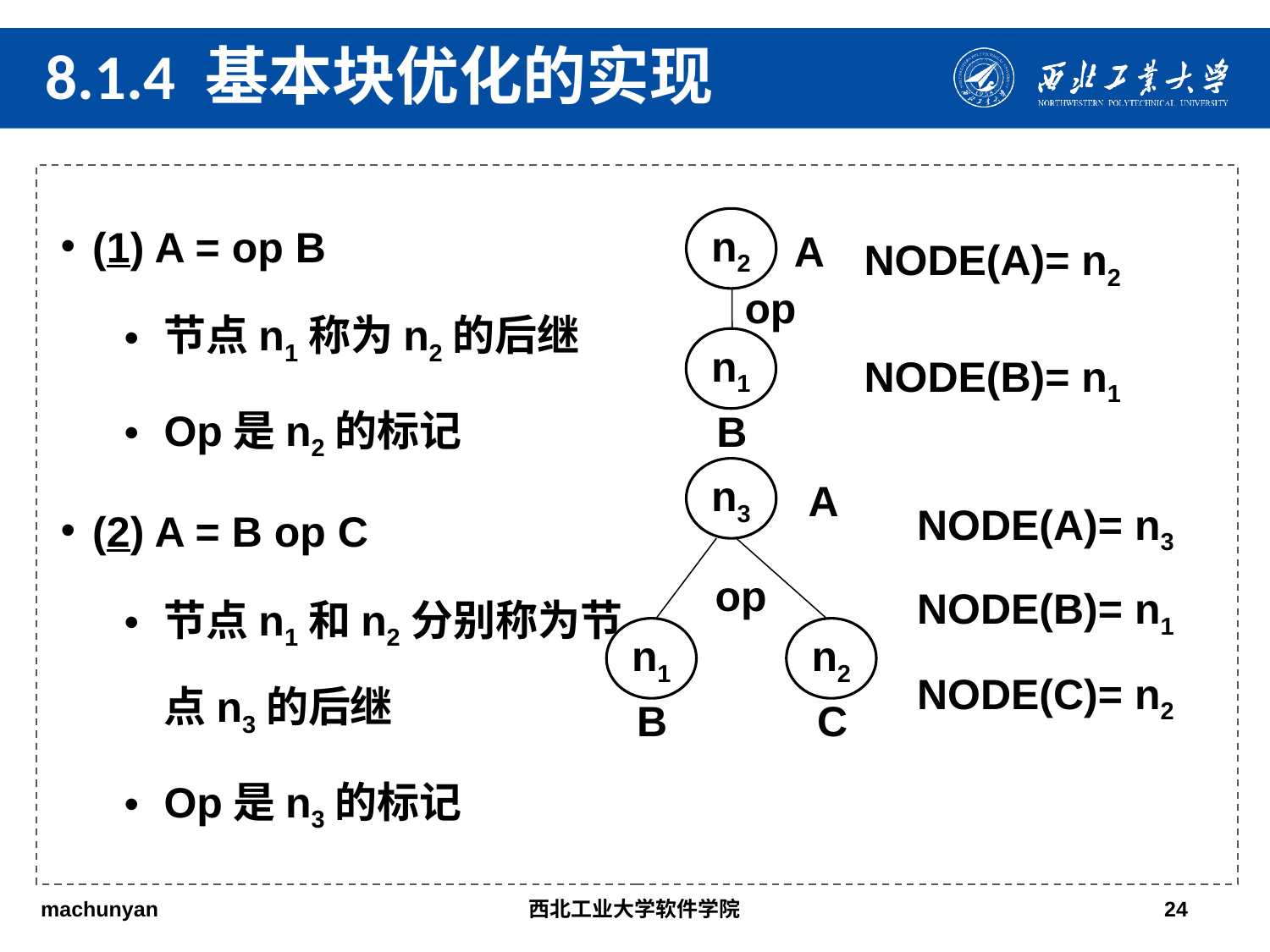

8.1.4 基本块优化的实现
(1) A = op B
节点n1称为n2的后继
Op是n2的标记
(2) A = B op C
节点n1和n2分别称为节点n3的后继
Op是n3的标记
n2
A
NODE(A)= n2
op

n1

NODE(B)= n1
B
n3
A
NODE(A)= n3

op
NODE(B)= n1
n1
B
n2
NODE(C)= n2
C